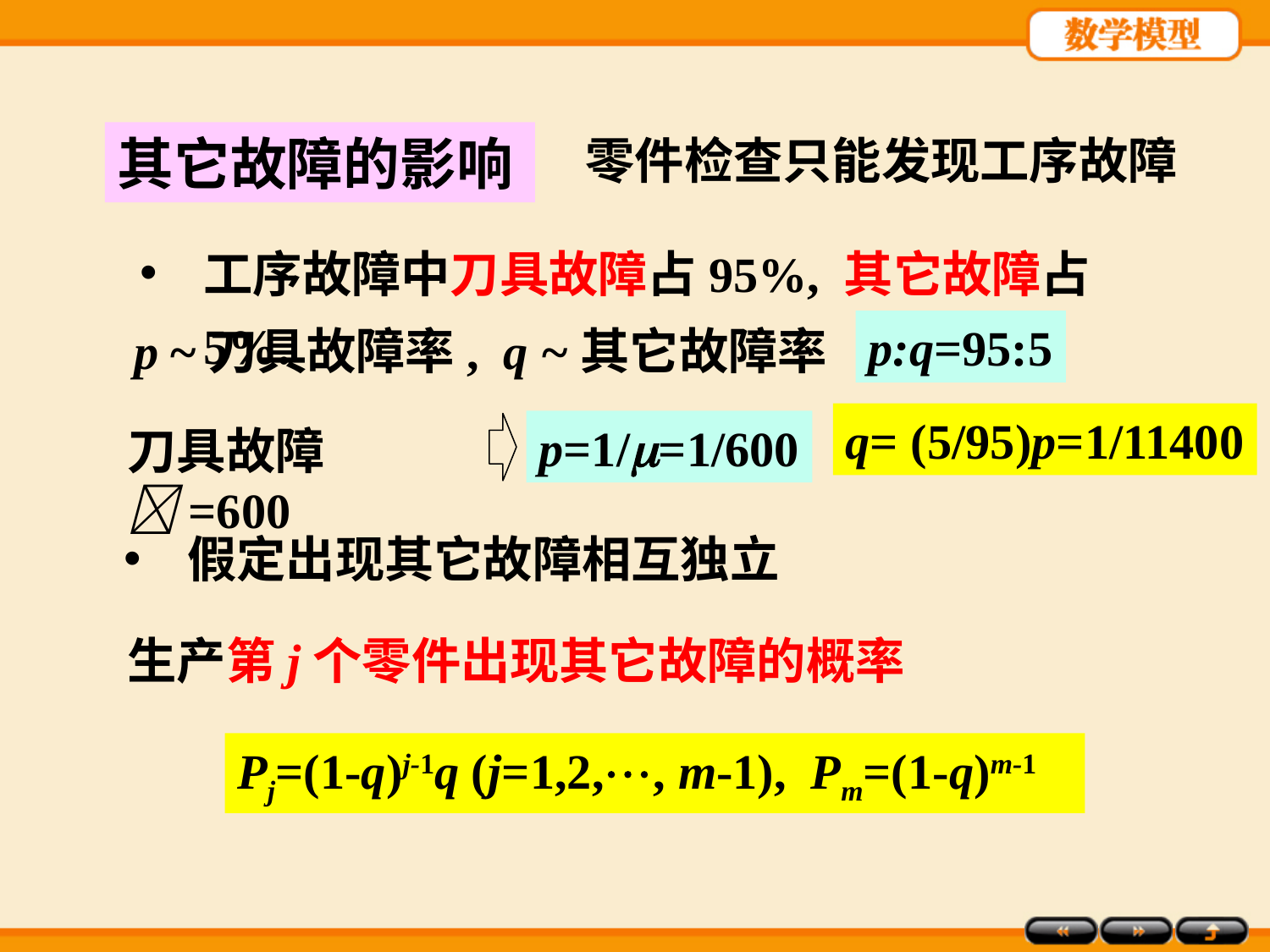

其它故障的影响
零件检查只能发现工序故障
工序故障中刀具故障占95%, 其它故障占5%.
p:q=95:5
p ~刀具故障率,  q ~其它故障率
q= (5/95)p=1/11400
p=1/μ=1/600

刀具故障μ=600
假定出现其它故障相互独立
生产第j个零件出现其它故障的概率
Pj=(1-q)j-1q (j=1,2,…, m-1),  Pm=(1-q)m-1